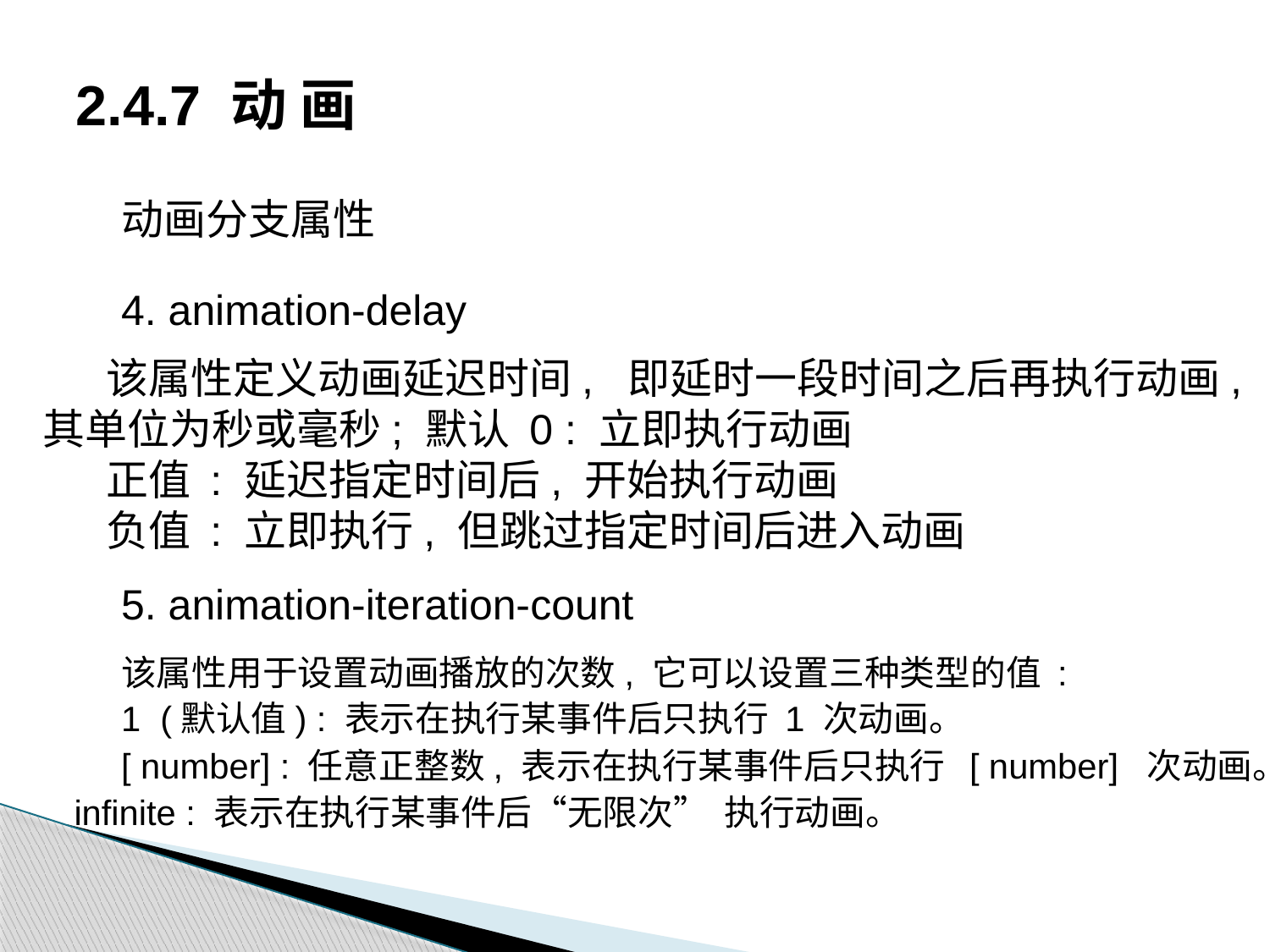

# 2.4.7 动 画
动画分支属性
4. animation-delay
该属性定义动画延迟时间,  即延时一段时间之后再执行动画, 其单位为秒或毫秒; 默认 0 : 立即执行动画
正值 : 延迟指定时间后, 开始执行动画
负值 : 立即执行, 但跳过指定时间后进入动画
5. animation-iteration-count
该属性用于设置动画播放的次数, 它可以设置三种类型的值 :
1  (默认值) : 表示在执行某事件后只执行 1 次动画。
[ number] : 任意正整数, 表示在执行某事件后只执行  [ number]  次动画。 infinite : 表示在执行某事件后“无限次”  执行动画。